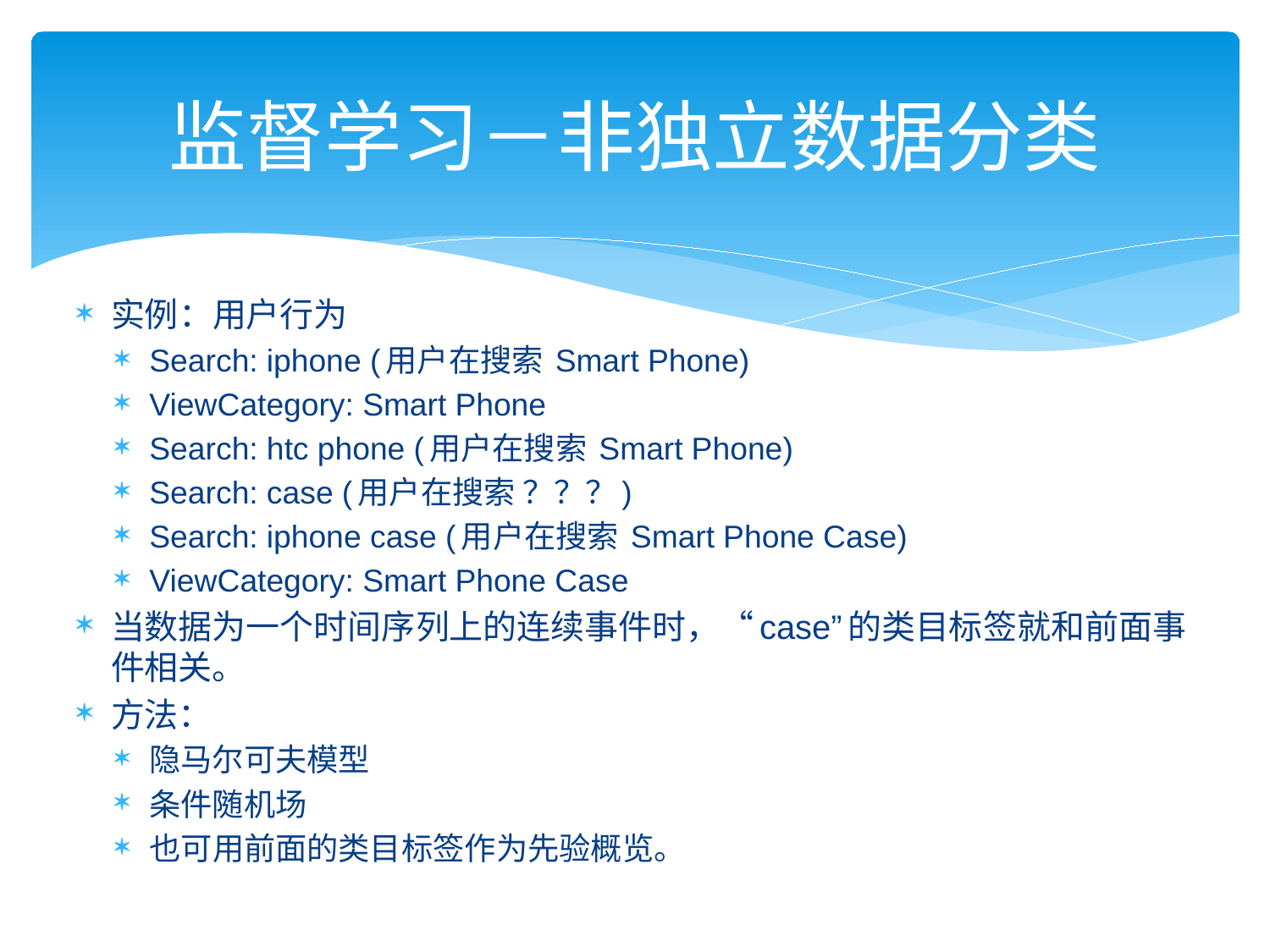

# 监督学习－非独立数据分类
实例：用户行为
Search: iphone (用户在搜索 Smart Phone)
ViewCategory: Smart Phone
Search: htc phone (用户在搜索 Smart Phone)
Search: case (用户在搜索 ？？？)
Search: iphone case (用户在搜索 Smart Phone Case)
ViewCategory: Smart Phone Case
当数据为一个时间序列上的连续事件时，“case”的类目标签就和前面事件相关。
方法：
隐马尔可夫模型
条件随机场
也可用前面的类目标签作为先验概览。